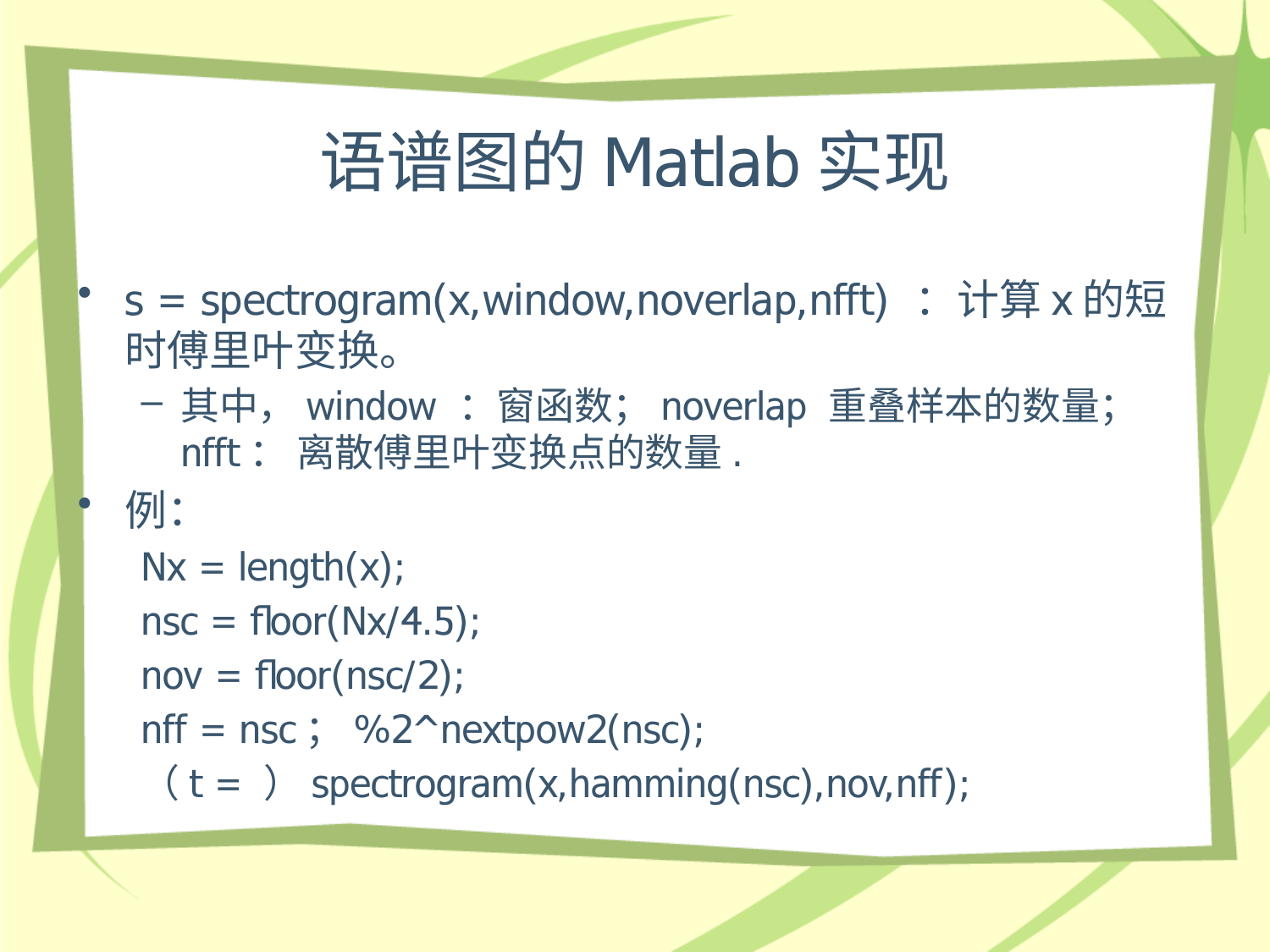

# 语谱图的Matlab实现
s = spectrogram(x,window,noverlap,nfft) ：计算x的短时傅里叶变换。
其中，window ：窗函数；noverlap 重叠样本的数量；nfft： 离散傅里叶变换点的数量.
例：
Nx = length(x);
nsc = floor(Nx/4.5);
nov = floor(nsc/2);
nff = nsc；%2^nextpow2(nsc);
（t = ）spectrogram(x,hamming(nsc),nov,nff);